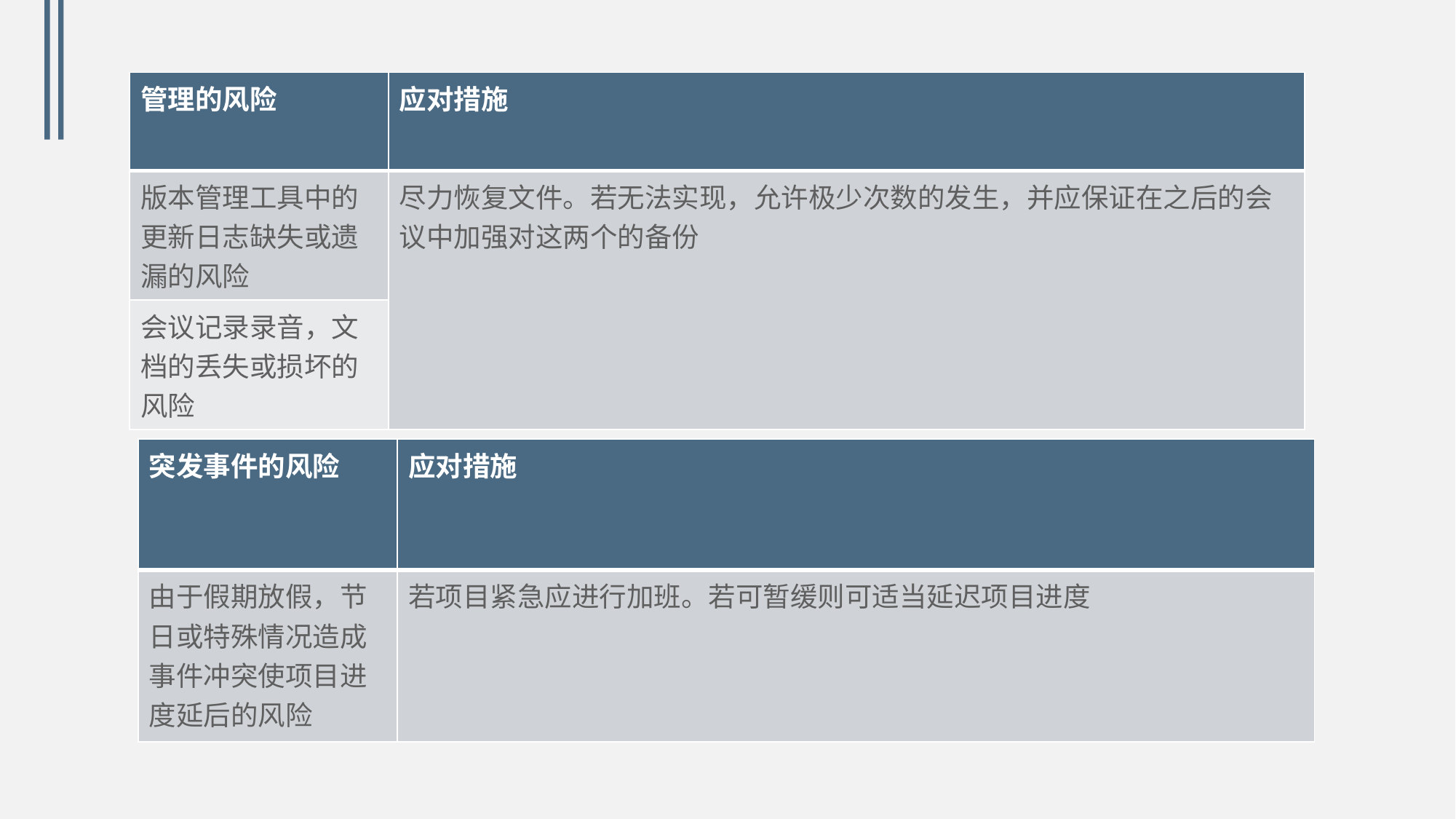

| 管理的风险 | 应对措施 |
| --- | --- |
| 版本管理工具中的更新日志缺失或遗漏的风险 | 尽力恢复文件。若无法实现，允许极少次数的发生，并应保证在之后的会议中加强对这两个的备份 |
| 会议记录录音，文档的丢失或损坏的风险 |  |
| 突发事件的风险 | 应对措施 |
| --- | --- |
| 由于假期放假，节日或特殊情况造成事件冲突使项目进度延后的风险 | 若项目紧急应进行加班。若可暂缓则可适当延迟项目进度 |